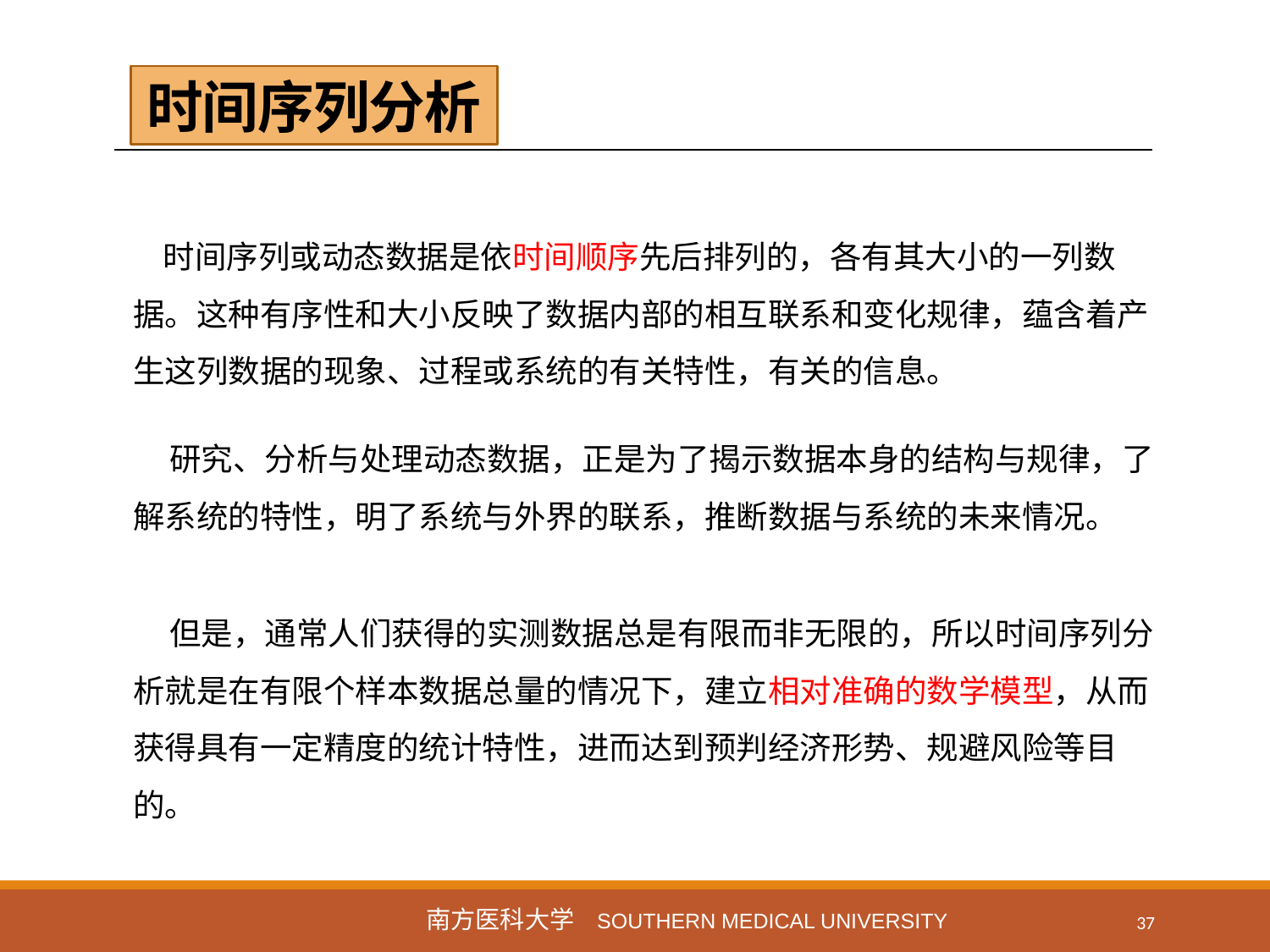

时间序列分析
    时间序列或动态数据是依时间顺序先后排列的，各有其大小的一列数据。这种有序性和大小反映了数据内部的相互联系和变化规律，蕴含着产生这列数据的现象、过程或系统的有关特性，有关的信息。
    研究、分析与处理动态数据，正是为了揭示数据本身的结构与规律，了解系统的特性，明了系统与外界的联系，推断数据与系统的未来情况。
    但是，通常人们获得的实测数据总是有限而非无限的，所以时间序列分析就是在有限个样本数据总量的情况下，建立相对准确的数学模型，从而获得具有一定精度的统计特性，进而达到预判经济形势、规避风险等目的。
37